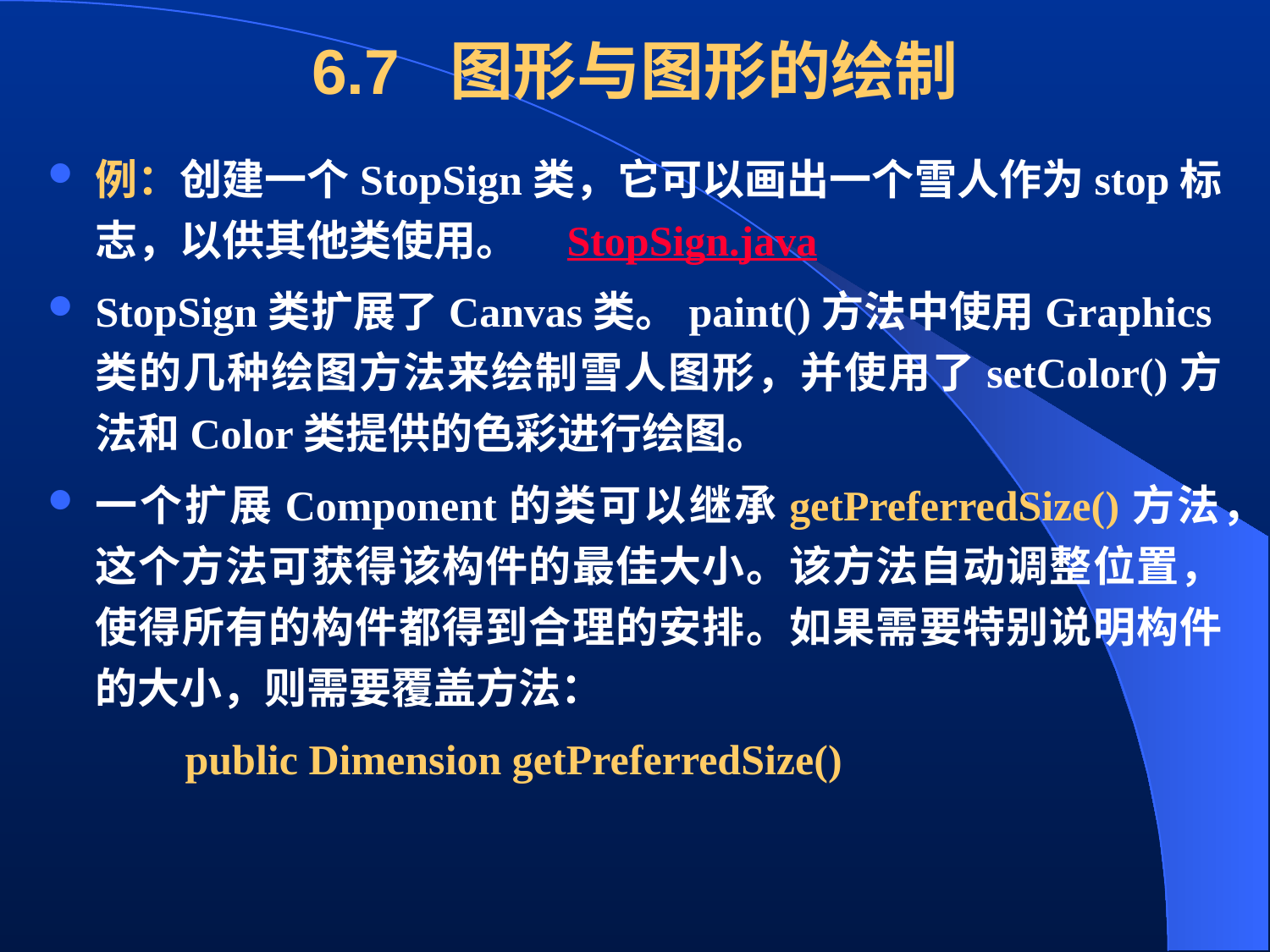

# 6.7  图形与图形的绘制
例：创建一个StopSign类，它可以画出一个雪人作为stop标志，以供其他类使用。    StopSign.java
StopSign类扩展了Canvas类。paint()方法中使用Graphics类的几种绘图方法来绘制雪人图形，并使用了setColor()方法和Color类提供的色彩进行绘图。
一个扩展Component的类可以继承getPreferredSize()方法，这个方法可获得该构件的最佳大小。该方法自动调整位置，使得所有的构件都得到合理的安排。如果需要特别说明构件的大小，则需要覆盖方法：
             public Dimension getPreferredSize()